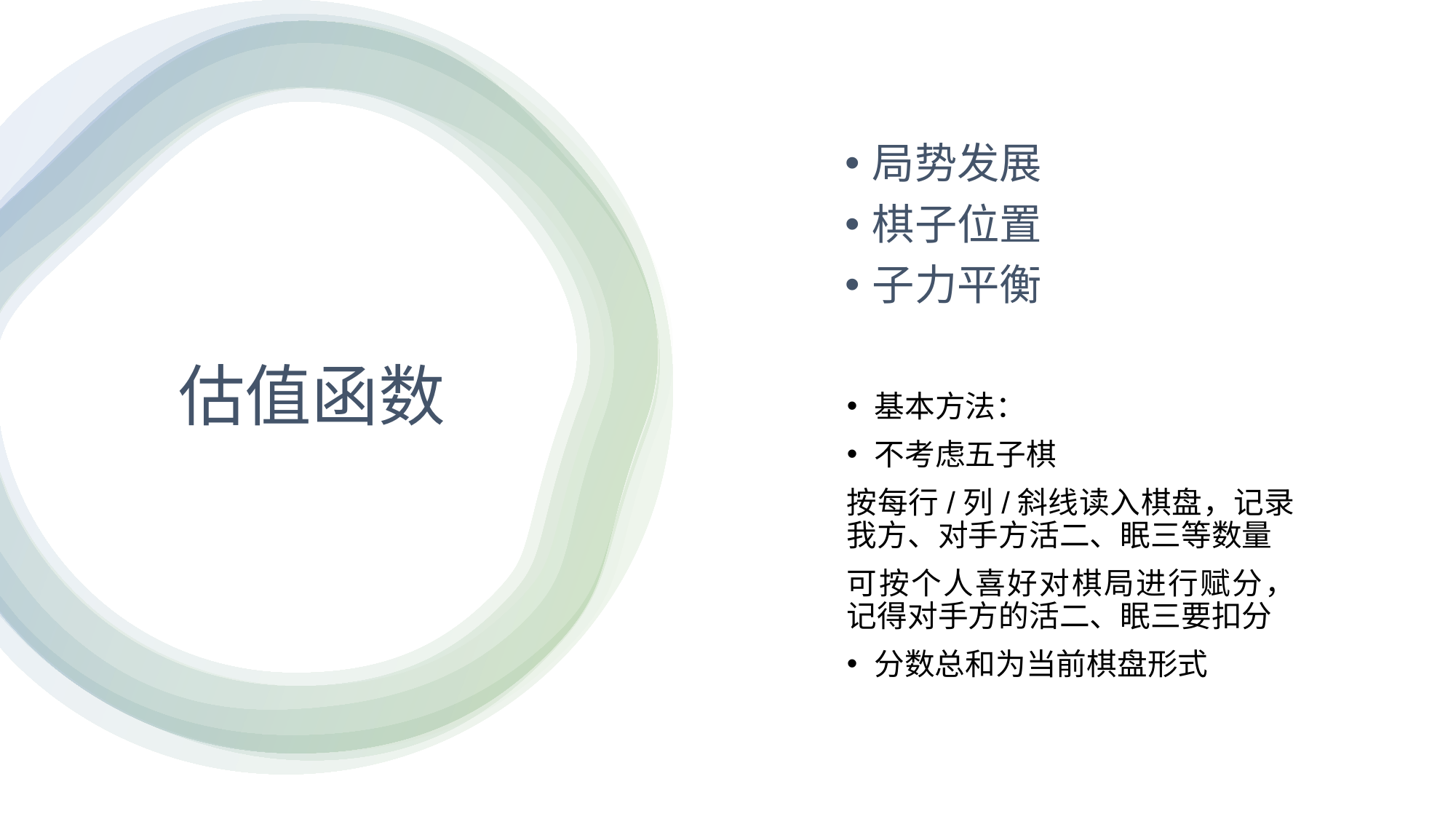

局势发展
棋子位置
子力平衡
# 估值函数
基本方法：
不考虑五子棋
按每行/列/斜线读入棋盘，记录我方、对手方活二、眠三等数量
可按个人喜好对棋局进行赋分，记得对手方的活二、眠三要扣分
分数总和为当前棋盘形式